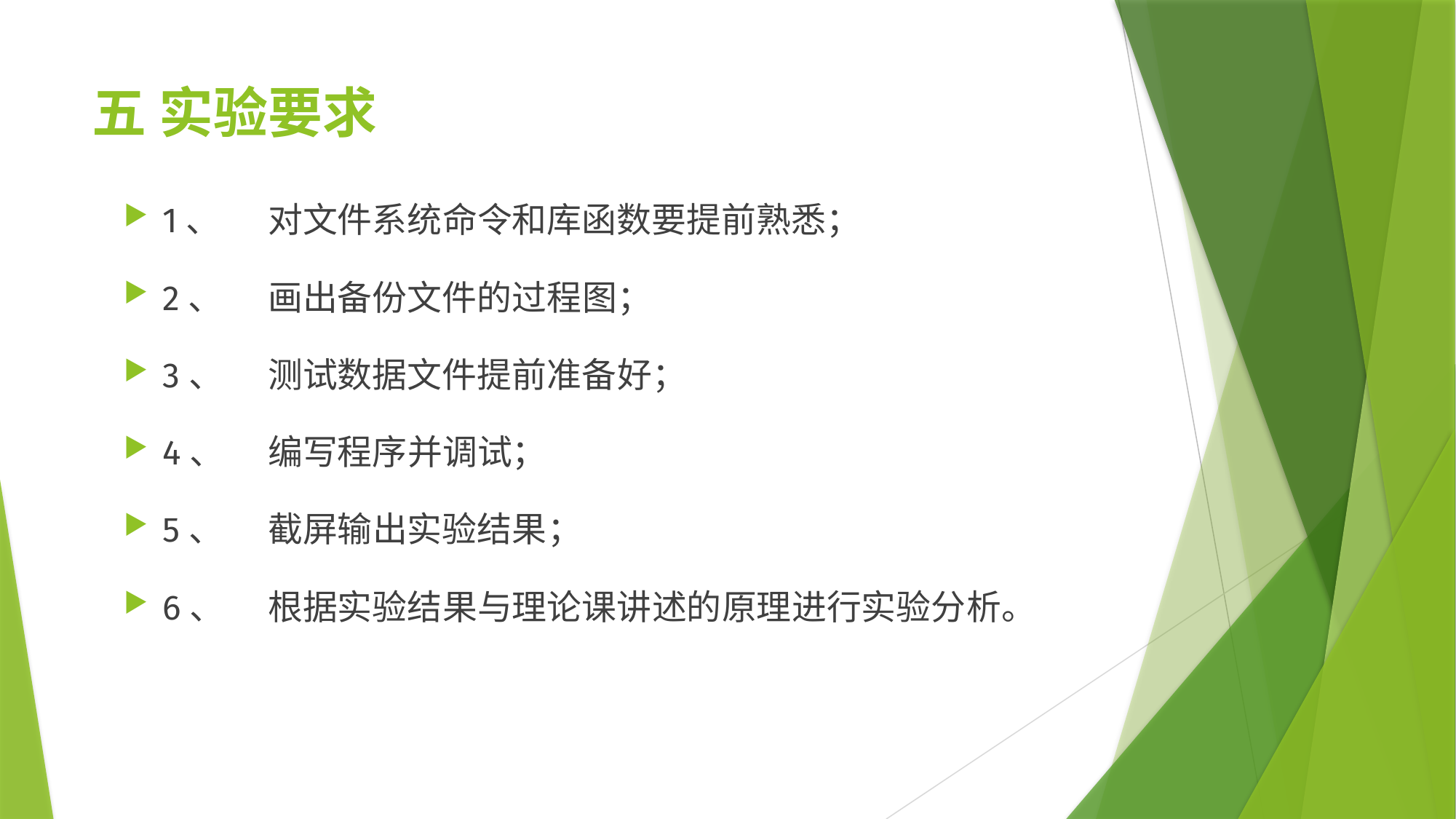

# 五 实验要求
1、	对文件系统命令和库函数要提前熟悉；
2、	画出备份文件的过程图；
3、	测试数据文件提前准备好；
4、	编写程序并调试；
5、	截屏输出实验结果；
6、	根据实验结果与理论课讲述的原理进行实验分析。